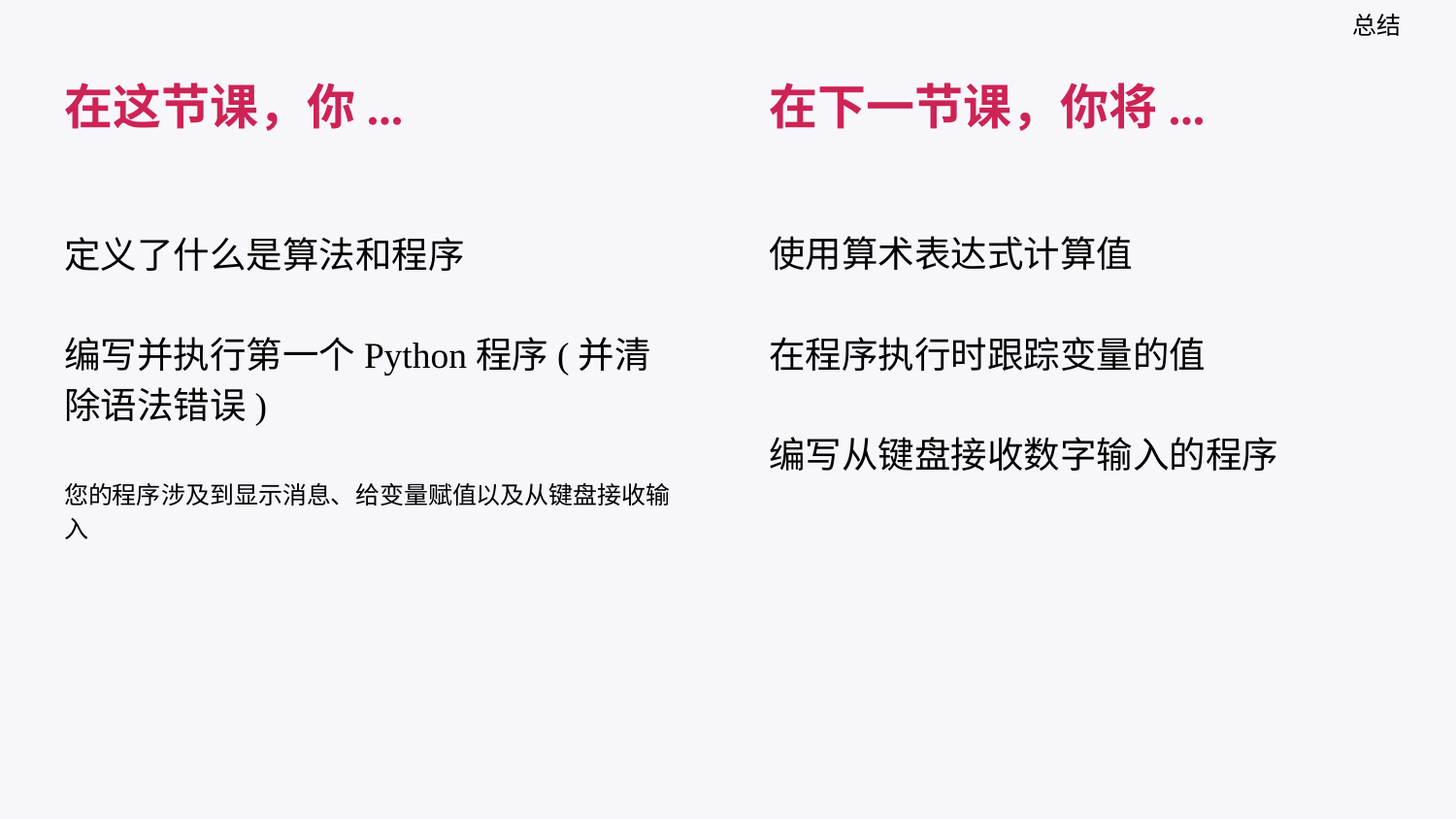

总结
在这节课，你...
在下一节课，你将...
使用算术表达式计算值

在程序执行时跟踪变量的值

编写从键盘接收数字输入的程序
定义了什么是算法和程序

编写并执行第一个Python程序(并清除语法错误)

您的程序涉及到显示消息、给变量赋值以及从键盘接收输入